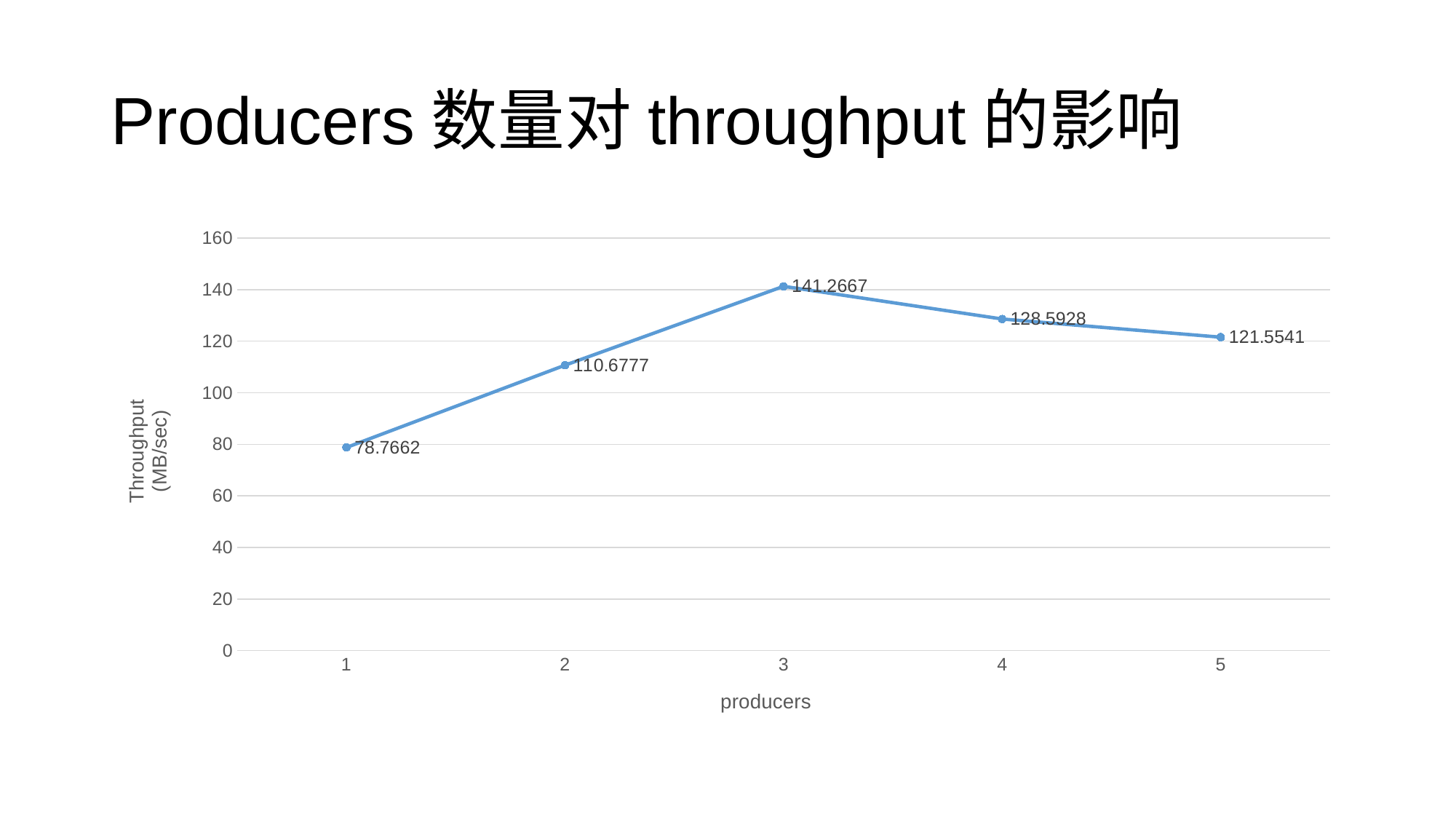

# Producers数量对throughput的影响

### Chart

| Category | 系列 1 |
|---|---|
| 1 | 78.7662 |
| 2 | 110.6777 |
| 3 | 141.2667 |
| 4 | 128.5928 |
| 5 | 121.5541 |